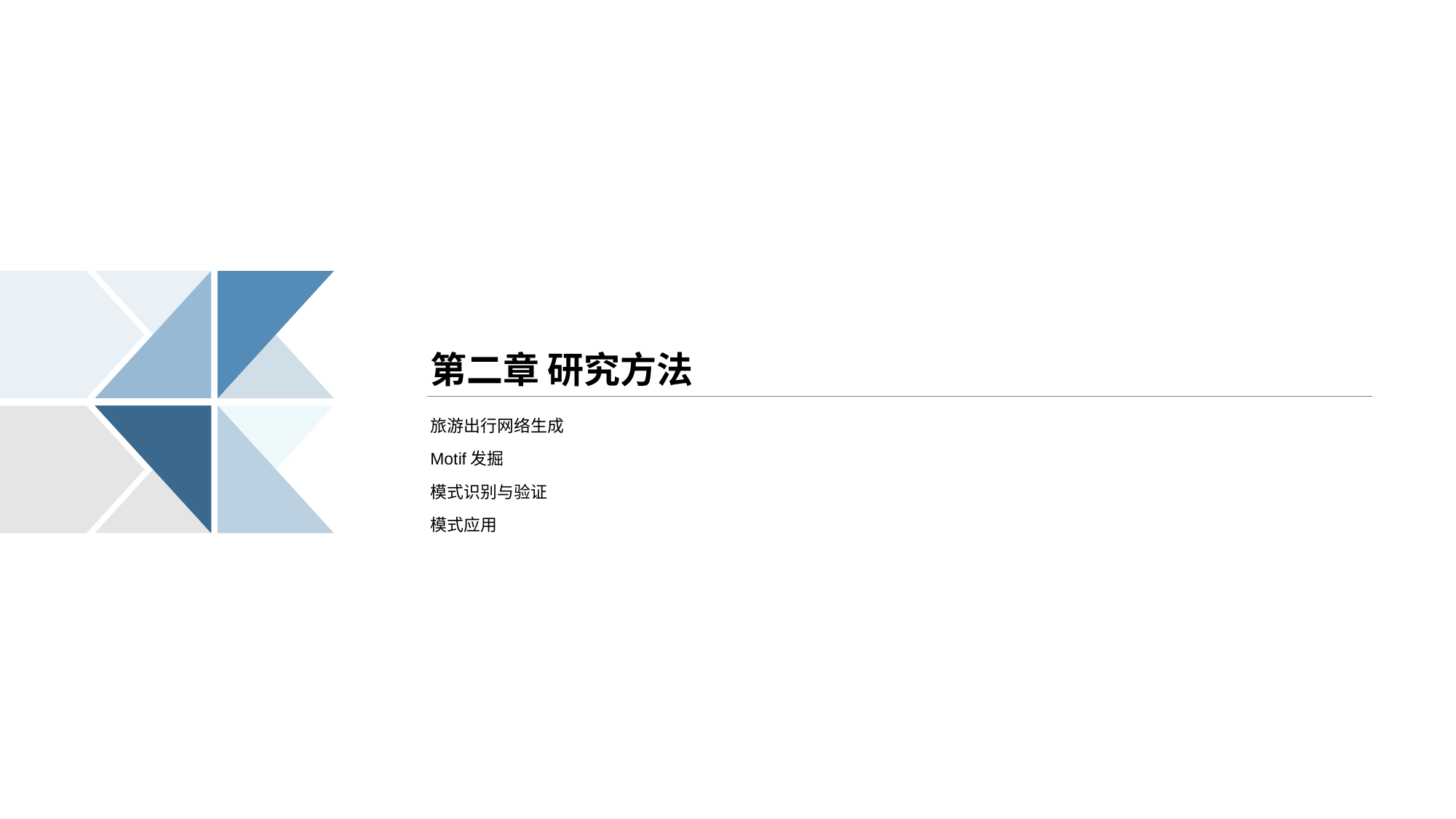

# 第二章 研究方法
旅游出行网络生成
Motif发掘
模式识别与验证
模式应用